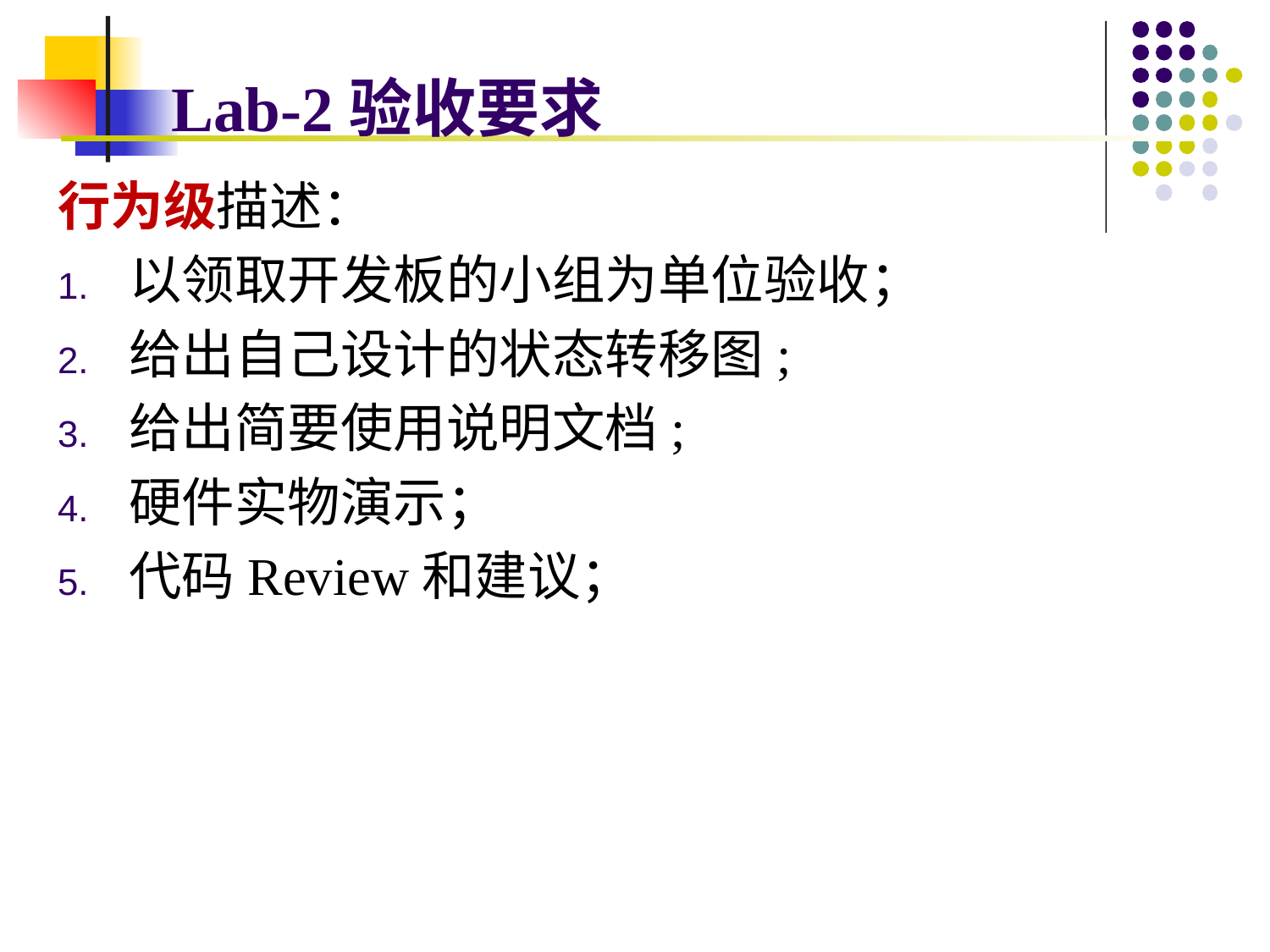

# Lab-2验收要求
行为级描述：
以领取开发板的小组为单位验收；
给出自己设计的状态转移图;
给出简要使用说明文档;
硬件实物演示；
代码Review和建议；